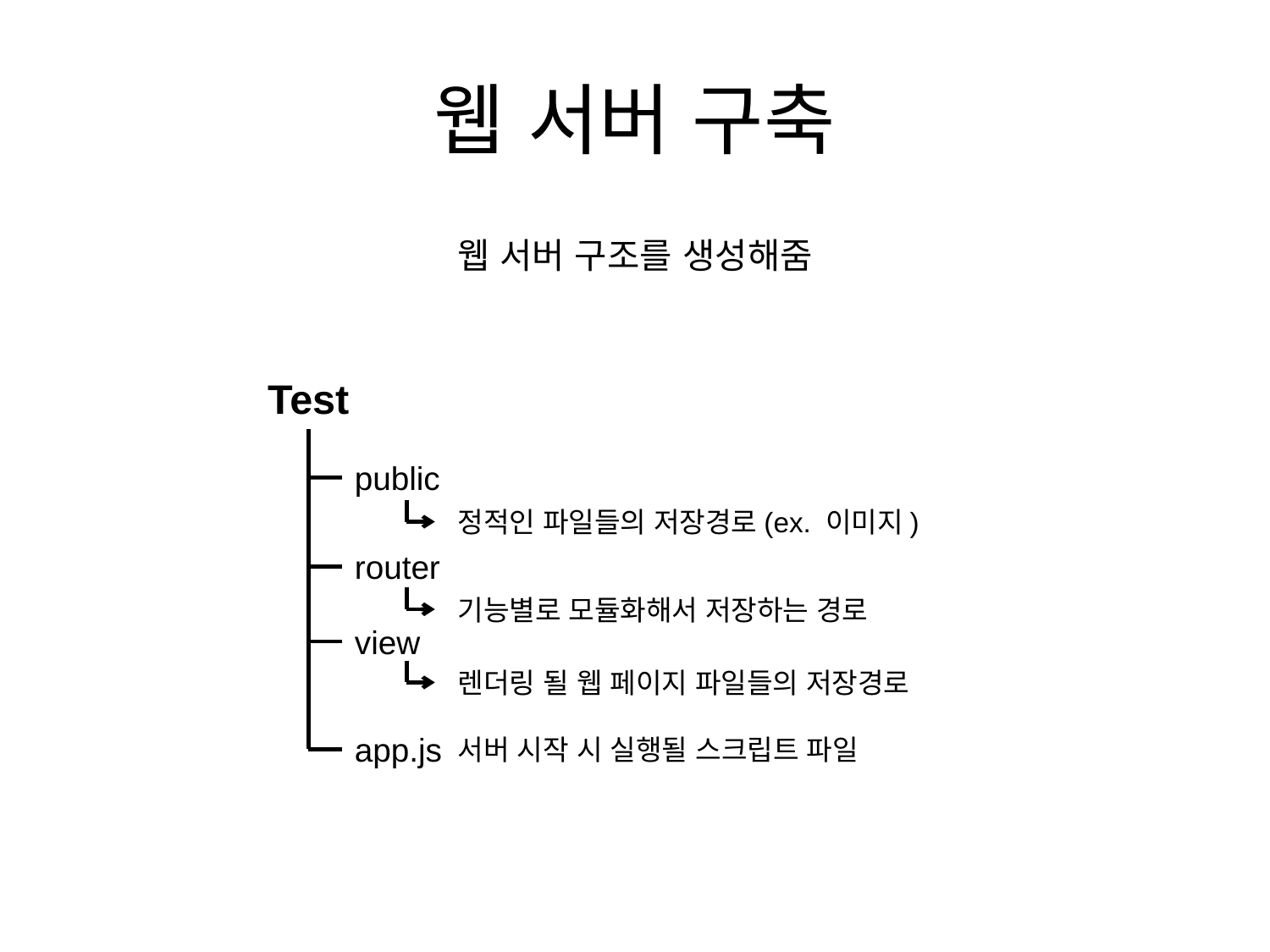

웹 서버 구축
웹 서버 구조를 생성해줌
Test
public
정적인 파일들의 저장경로(ex. 이미지)
router
기능별로 모듈화해서 저장하는 경로
view
렌더링 될 웹 페이지 파일들의 저장경로
app.js
서버 시작 시 실행될 스크립트 파일